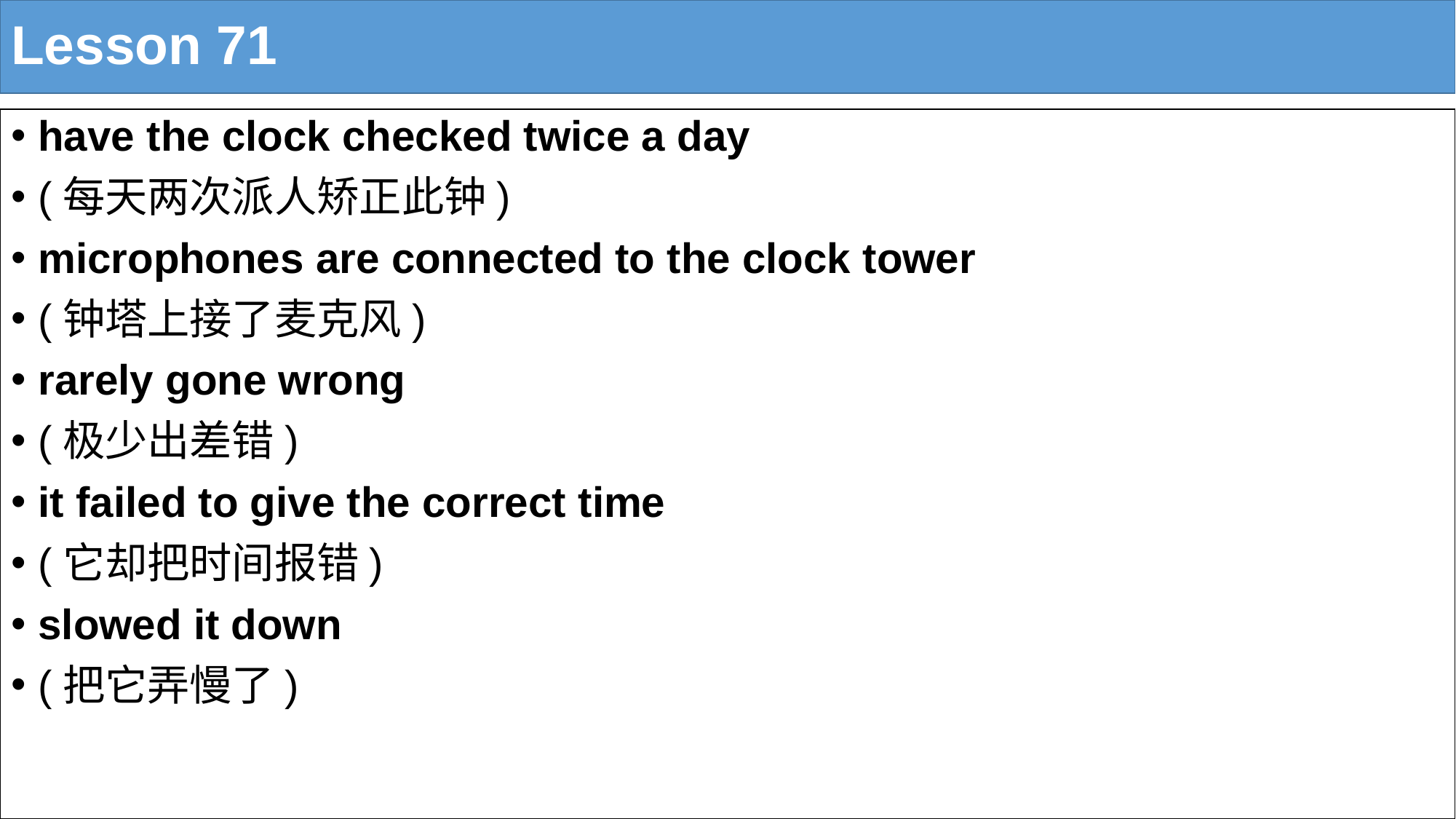

# Lesson 71
have the clock checked twice a day
(每天两次派人矫正此钟)
microphones are connected to the clock tower
(钟塔上接了麦克风)
rarely gone wrong
(极少出差错)
it failed to give the correct time
(它却把时间报错)
slowed it down
(把它弄慢了)